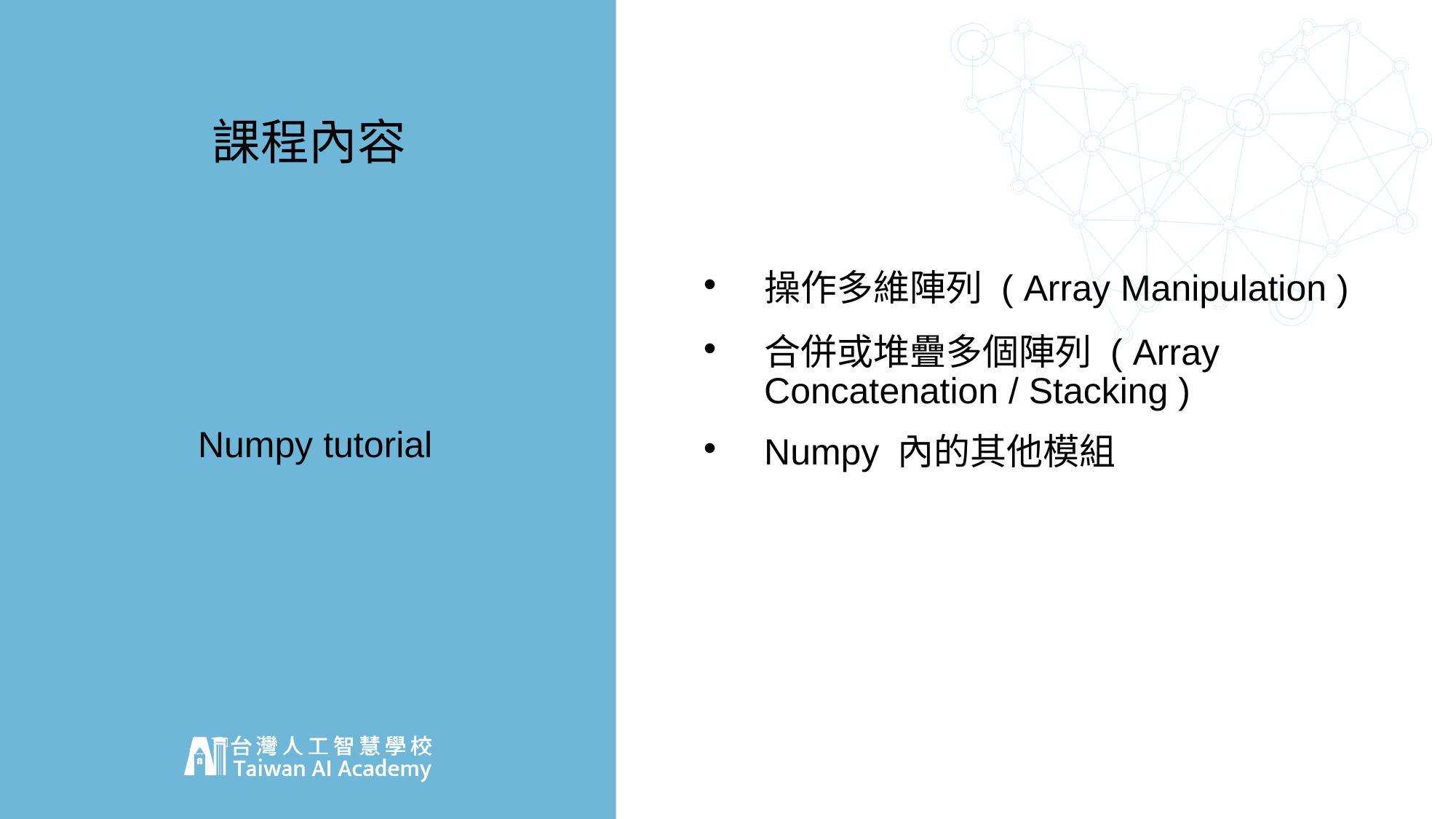

# 課程內容

操作多維陣列 ( Array Manipulation )
合併或堆疊多個陣列 ( Array Concatenation / Stacking )
Numpy 內的其他模組

Numpy tutorial